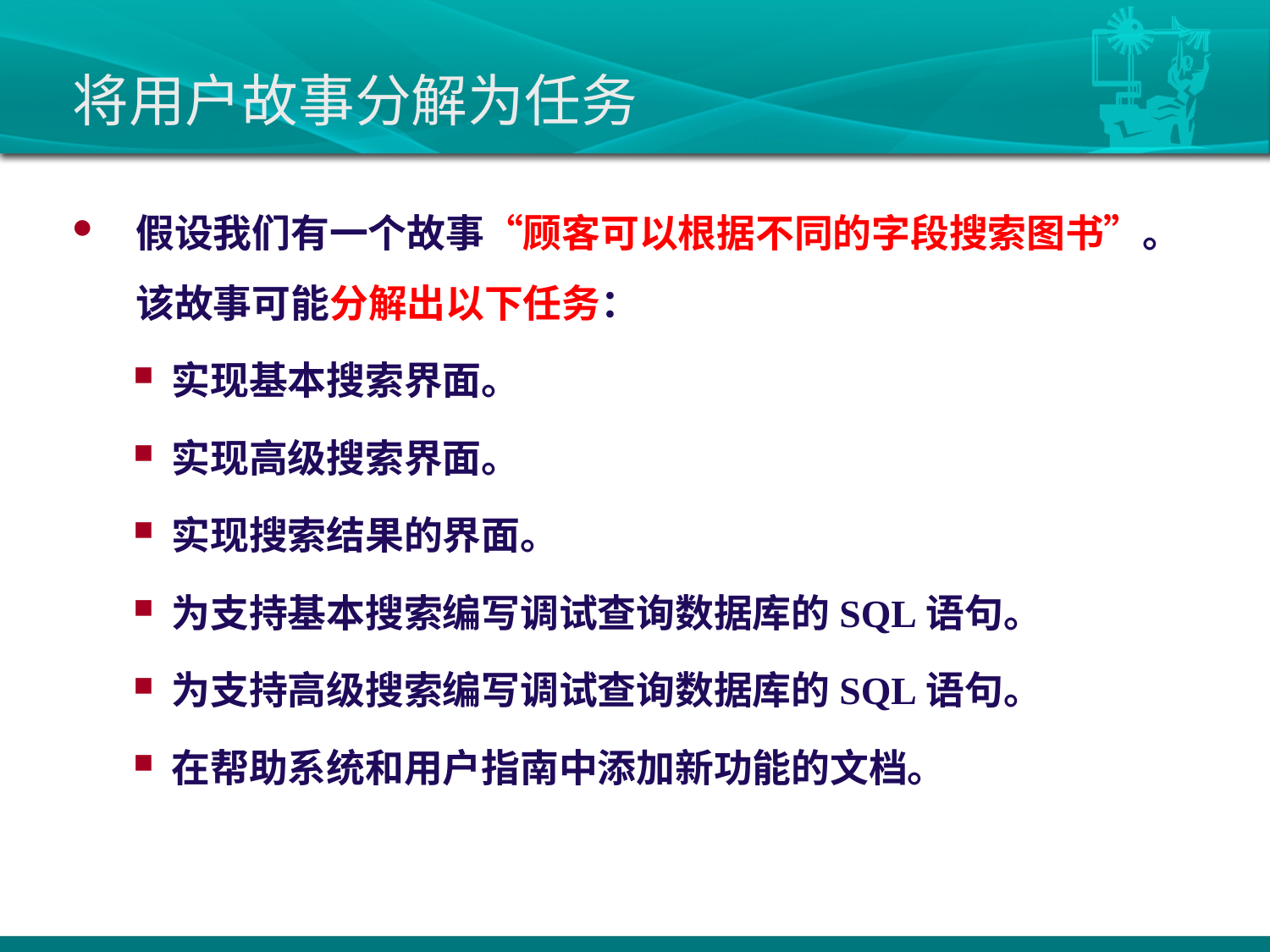

# 将用户故事分解为任务
假设我们有一个故事“顾客可以根据不同的字段搜索图书”。该故事可能分解出以下任务：
实现基本搜索界面。
实现高级搜索界面。
实现搜索结果的界面。
为支持基本搜索编写调试查询数据库的SQL语句。
为支持高级搜索编写调试查询数据库的SQL语句。
在帮助系统和用户指南中添加新功能的文档。